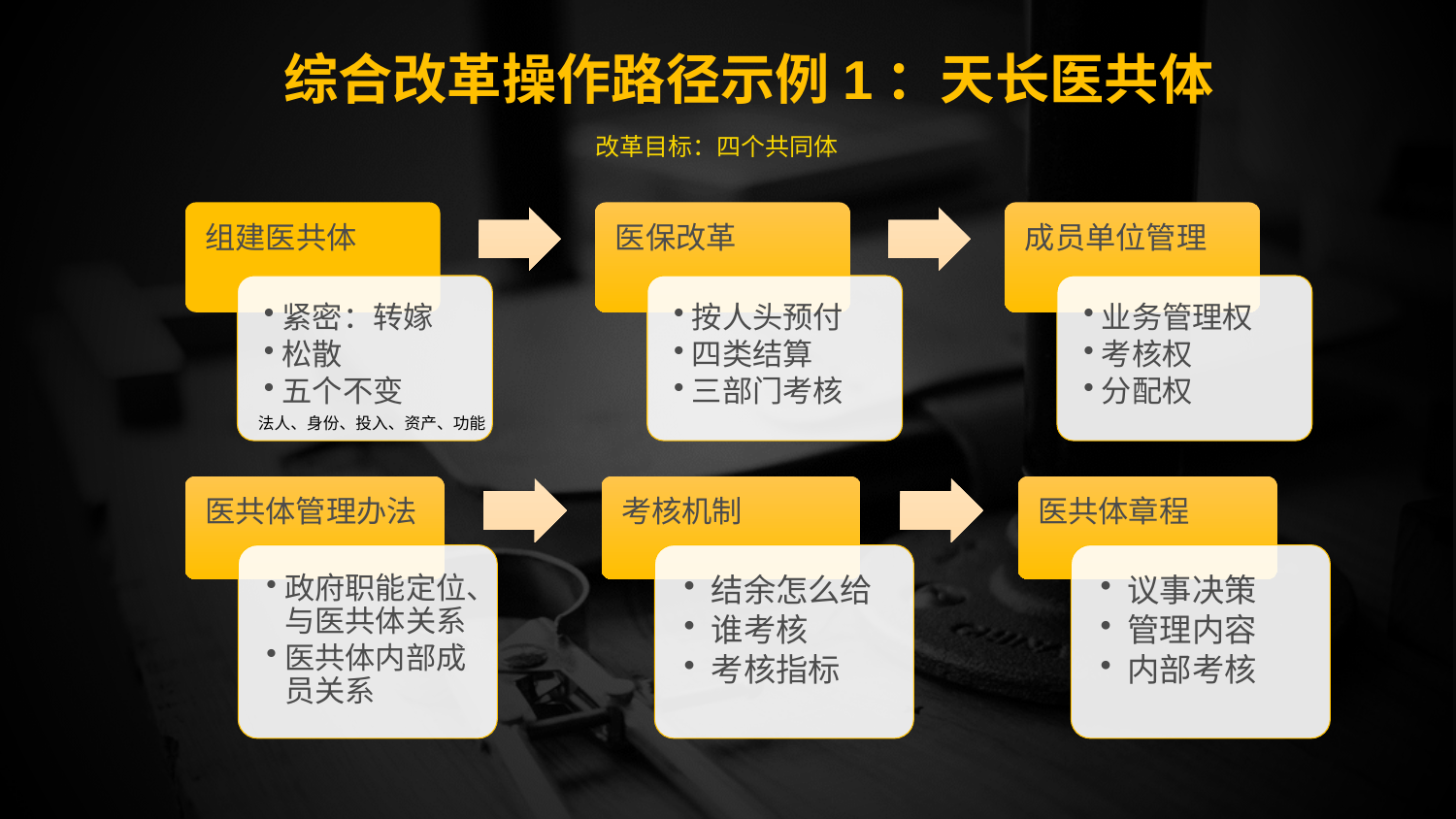

综合改革操作路径示例1：天长医共体
改革目标：四个共同体
组建医共体
紧密：转嫁
松散
五个不变

医保改革
按人头预付
四类结算
三部门考核

成员单位管理
业务管理权
考核权
分配权
法人、身份、投入、资产、功能
医共体管理办法
政府职能定位、与医共体关系
医共体内部成员关系

考核机制
结余怎么给
谁考核
考核指标

医共体章程
议事决策
管理内容
内部考核